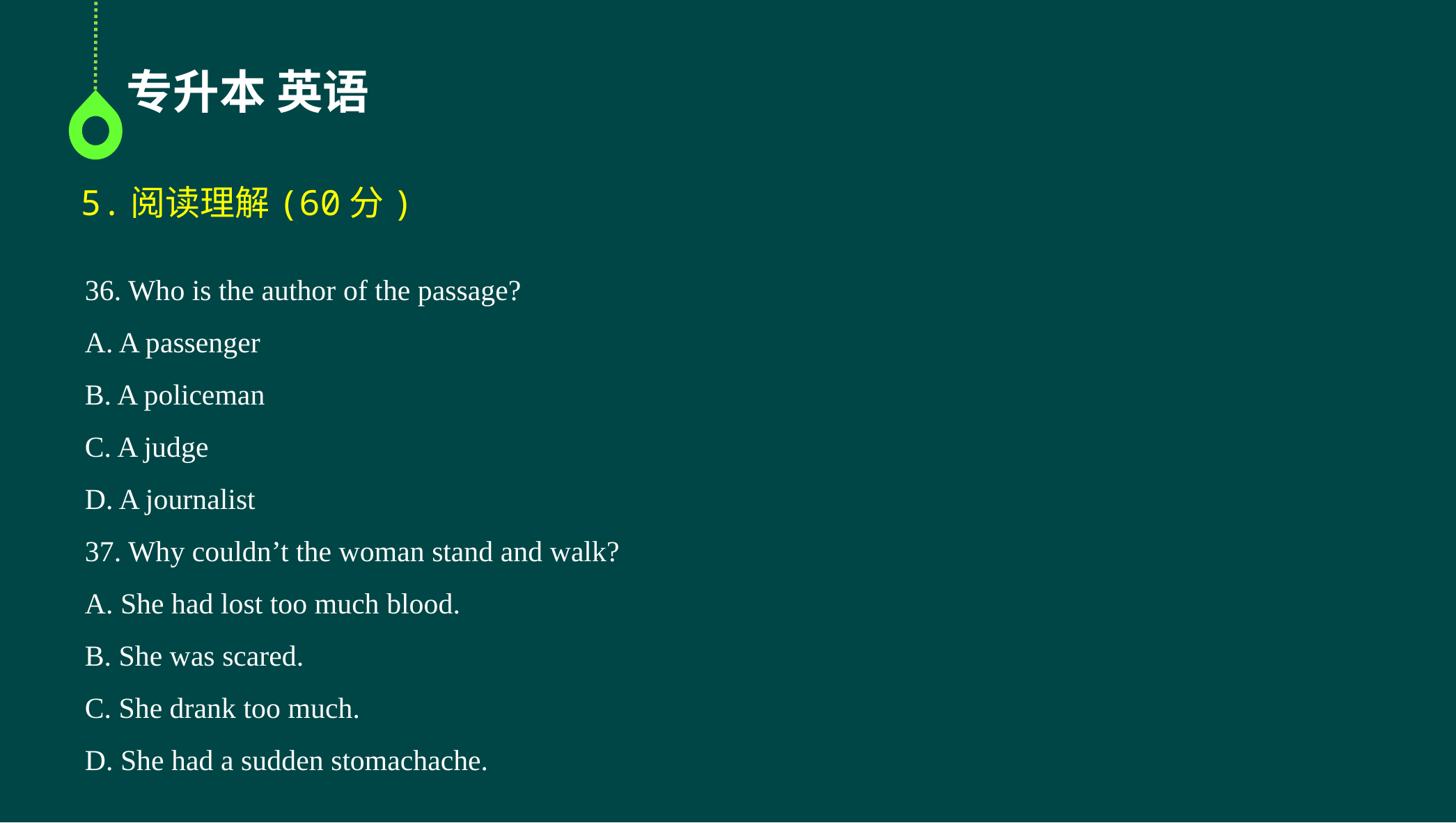

专升本 英语
5.阅读理解(60分)
36. Who is the author of the passage?
A. A passenger
B. A policeman
C. A judge
D. A journalist
37. Why couldn’t the woman stand and walk?
A. She had lost too much blood.
B. She was scared.
C. She drank too much.
D. She had a sudden stomachache.